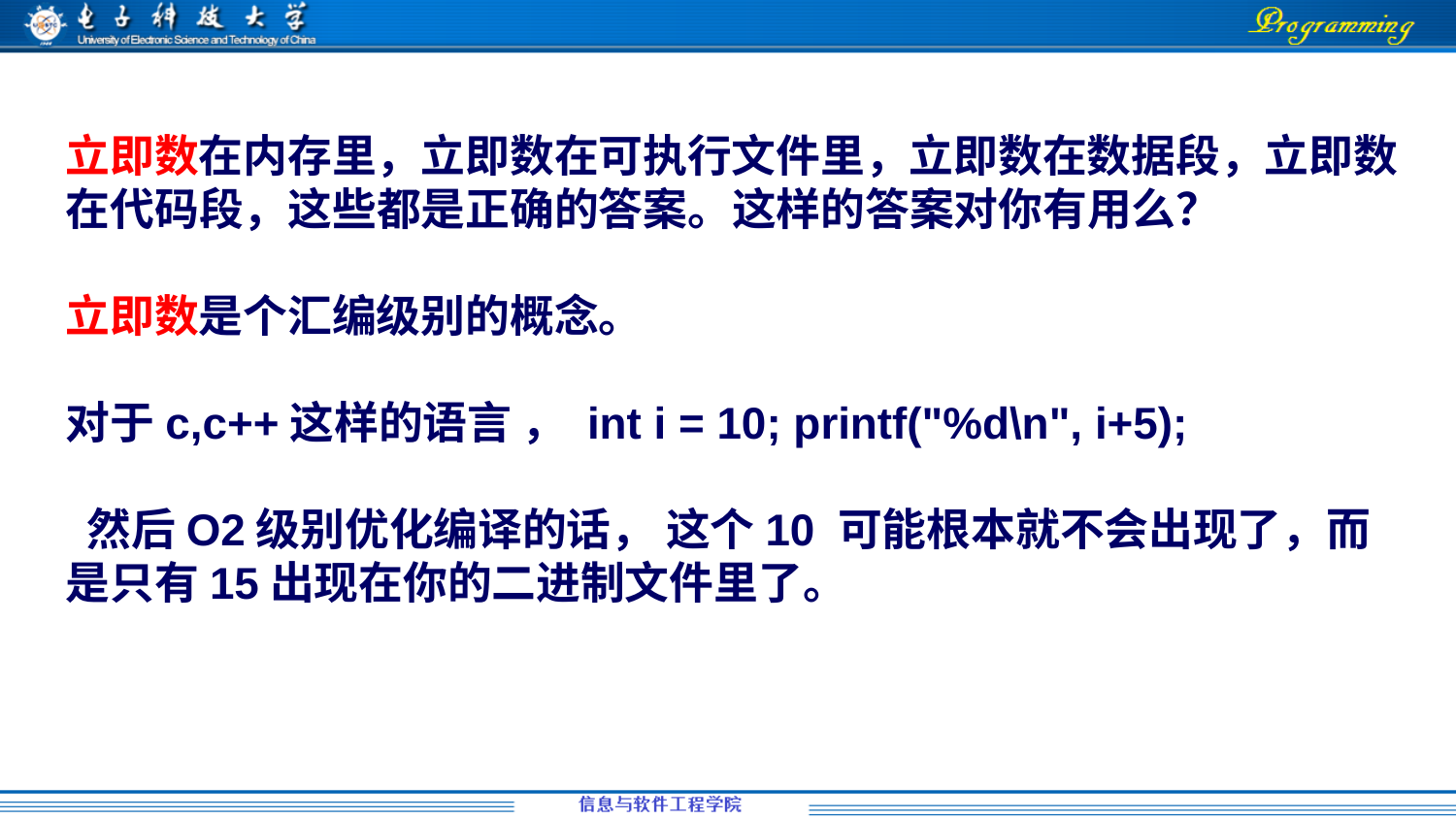

立即数在内存里，立即数在可执行文件里，立即数在数据段，立即数在代码段，这些都是正确的答案。这样的答案对你有用么？

立即数是个汇编级别的概念。

对于c,c++这样的语言 ， int i = 10; printf("%d\n", i+5);

 然后O2级别优化编译的话， 这个10 可能根本就不会出现了，而是只有15出现在你的二进制文件里了。